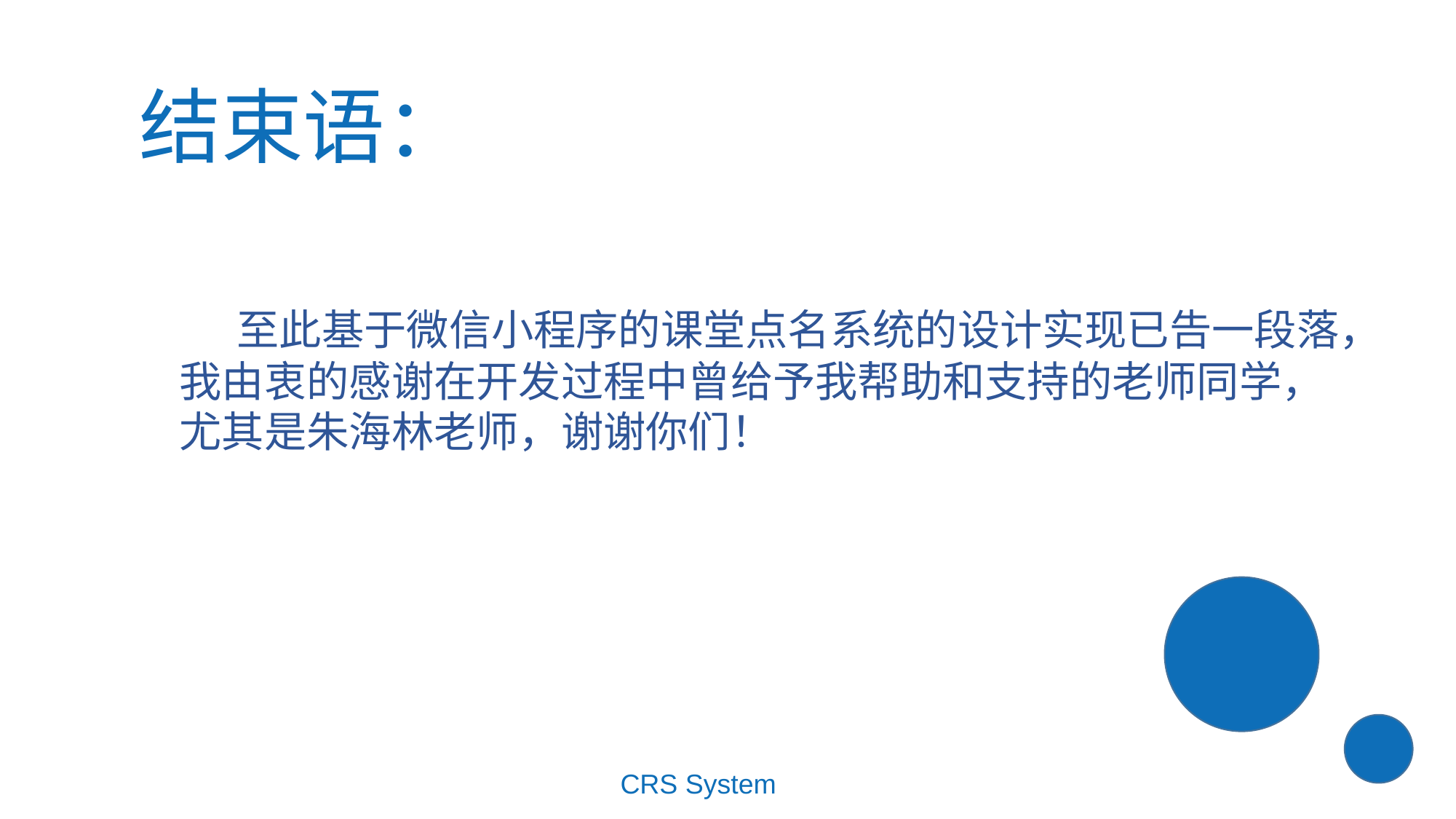

结束语：
     至此基于微信小程序的课堂点名系统的设计实现已告一段落，
我由衷的感谢在开发过程中曾给予我帮助和支持的老师同学，
尤其是朱海林老师，谢谢你们！

CRS System